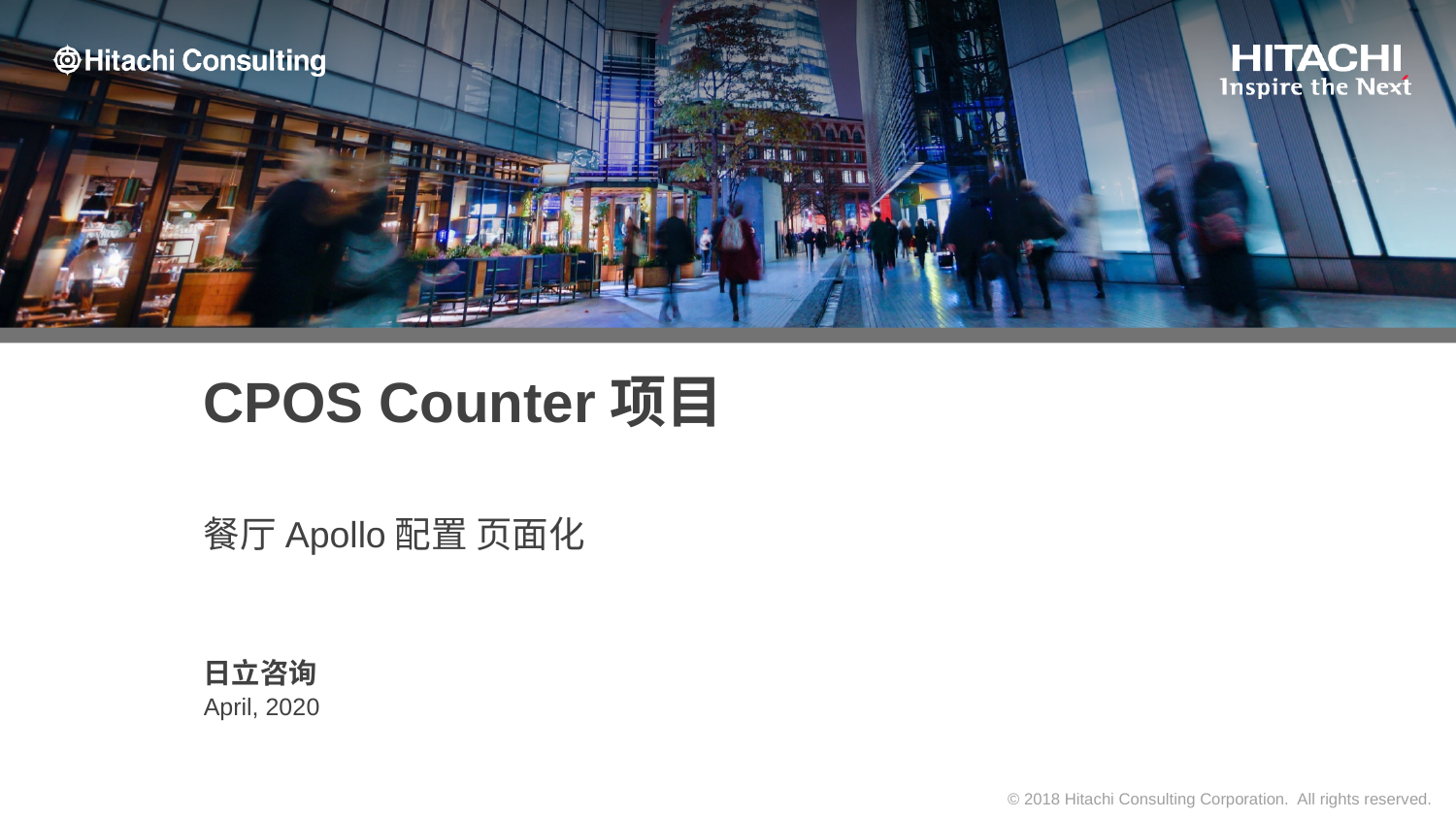

# CPOS Counter项目
餐厅Apollo配置 页面化
日立咨询
April, 2020